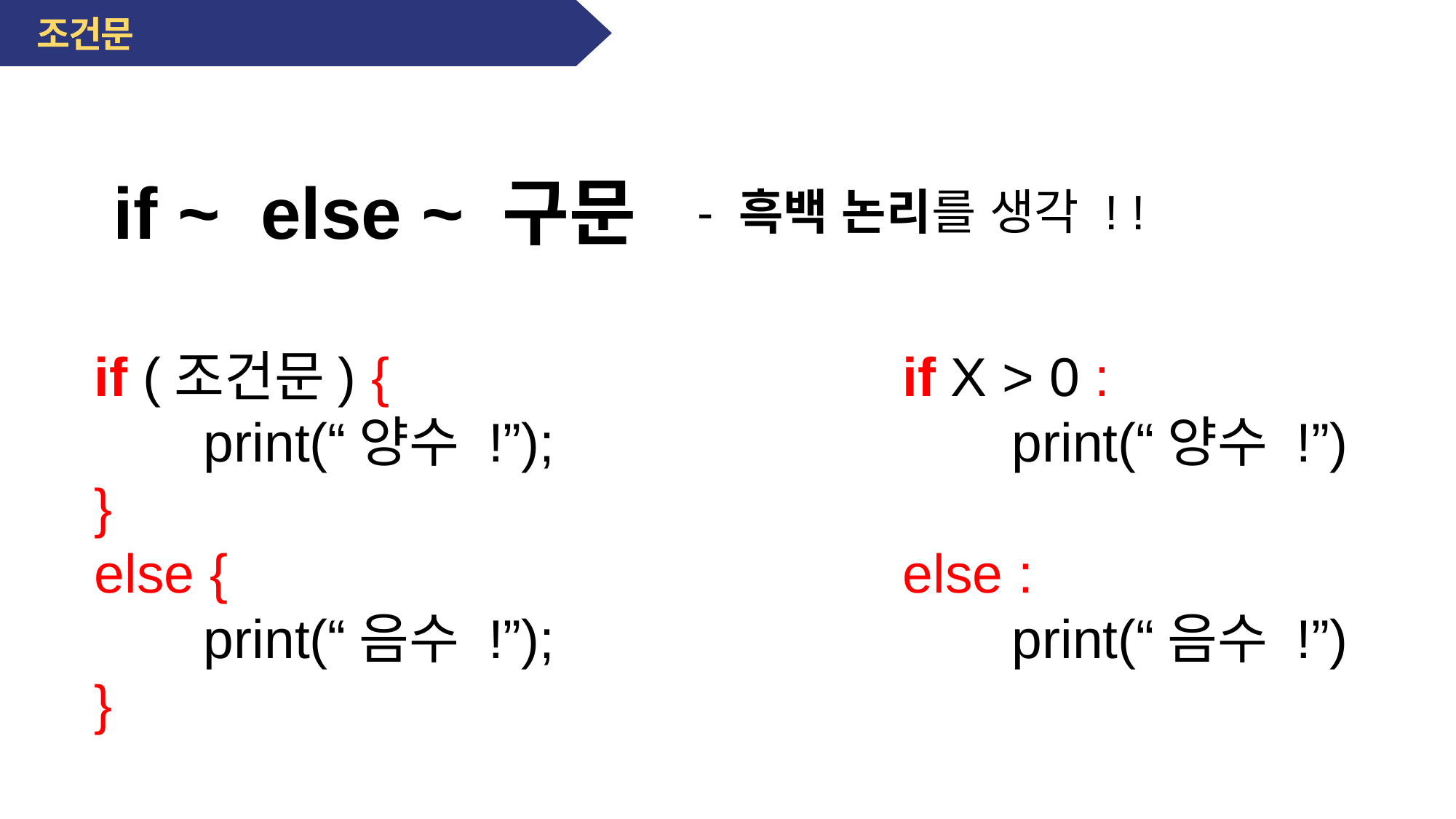

조건문
if ~  else ~ 구문
- 흑백 논리를 생각 ! !
if (조건문) {
	print(“양수 !”);
}
else {
	print(“음수 !”);
}
if X > 0 :
	print(“양수 !”)
else :
	print(“음수 !”)